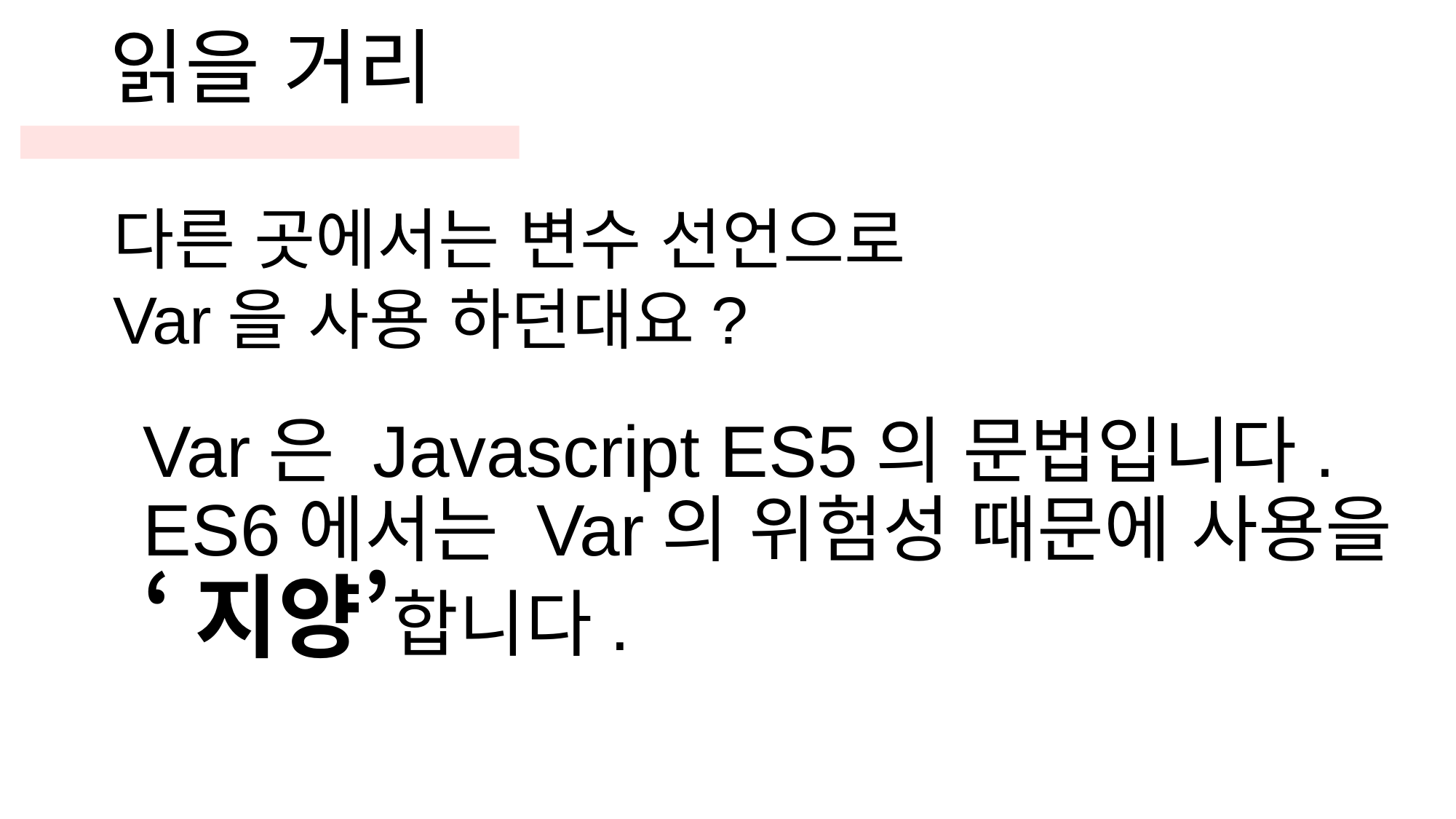

읽을 거리

다른 곳에서는 변수 선언으로
Var을 사용 하던대요?
Var은 Javascript ES5의 문법입니다.
ES6에서는 Var의 위험성 때문에 사용을
‘지양’합니다.